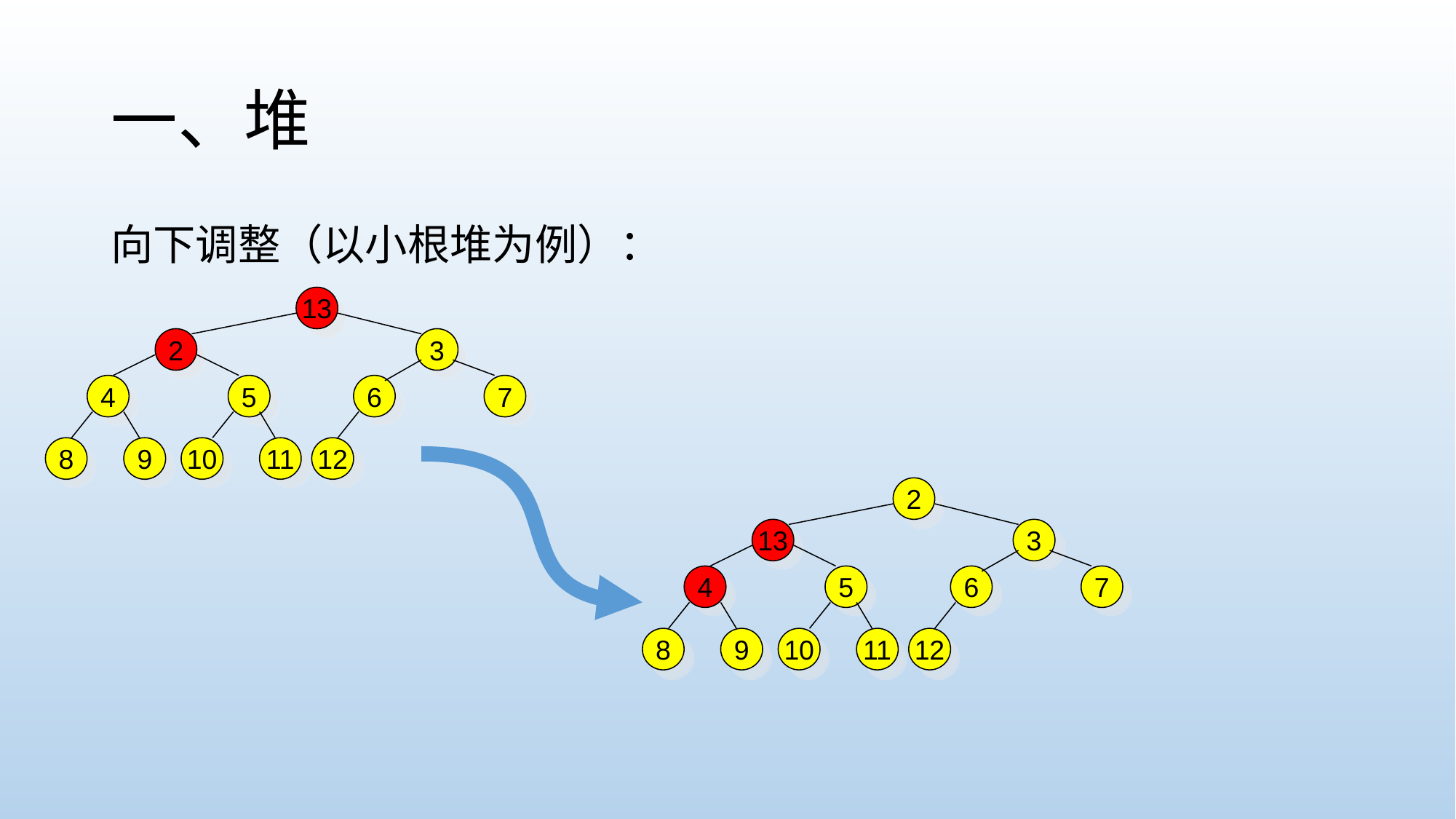

# 一、堆
向下调整（以小根堆为例）：

13

2
3

4
5
6
7

8
9
10
11
12
2

13
3

4
5
6
7

8
9
10
11
12